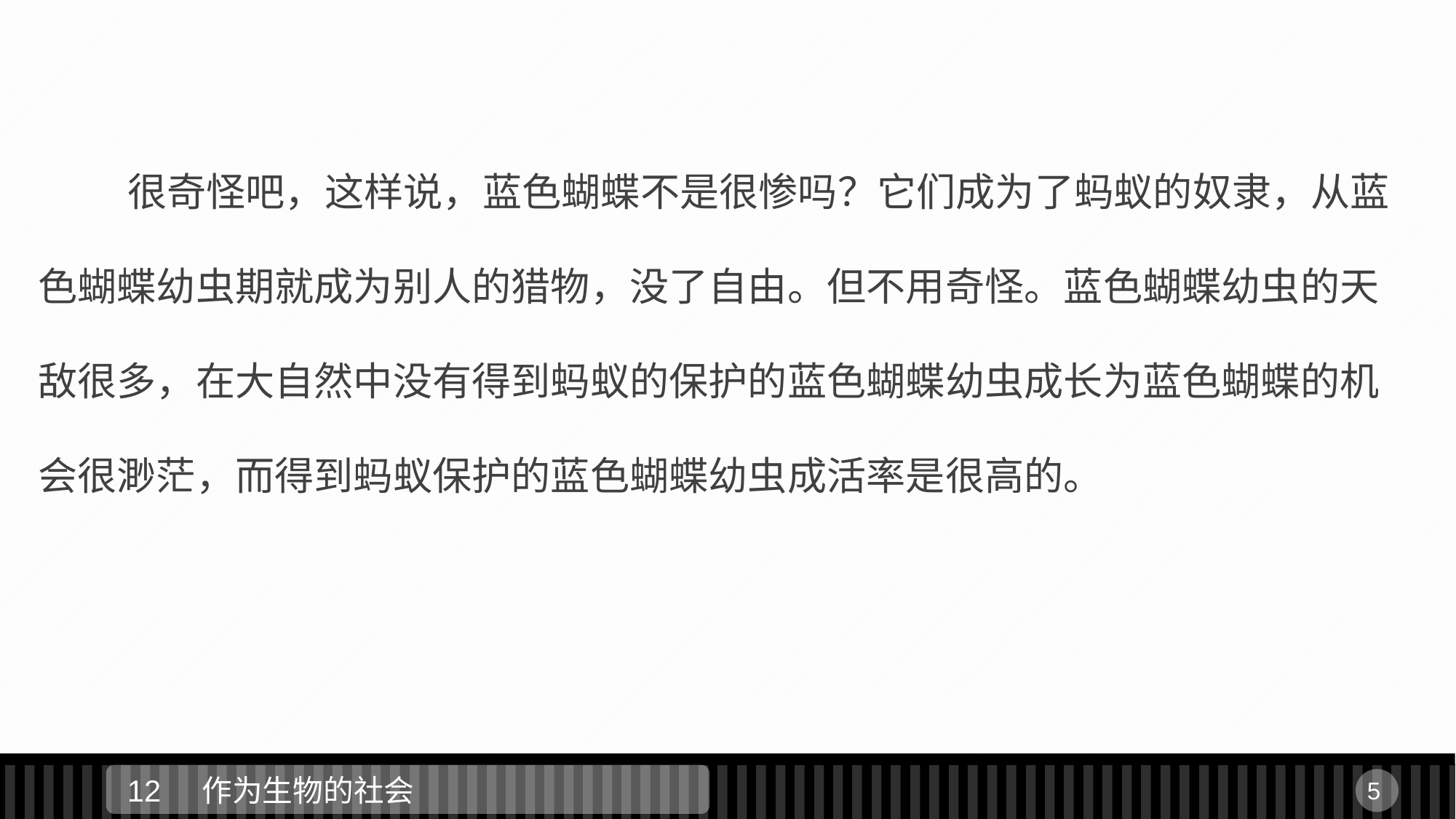

很奇怪吧，这样说，蓝色蝴蝶不是很惨吗？它们成为了蚂蚁的奴隶，从蓝色蝴蝶幼虫期就成为别人的猎物，没了自由。但不用奇怪。蓝色蝴蝶幼虫的天敌很多，在大自然中没有得到蚂蚁的保护的蓝色蝴蝶幼虫成长为蓝色蝴蝶的机会很渺茫，而得到蚂蚁保护的蓝色蝴蝶幼虫成活率是很高的。